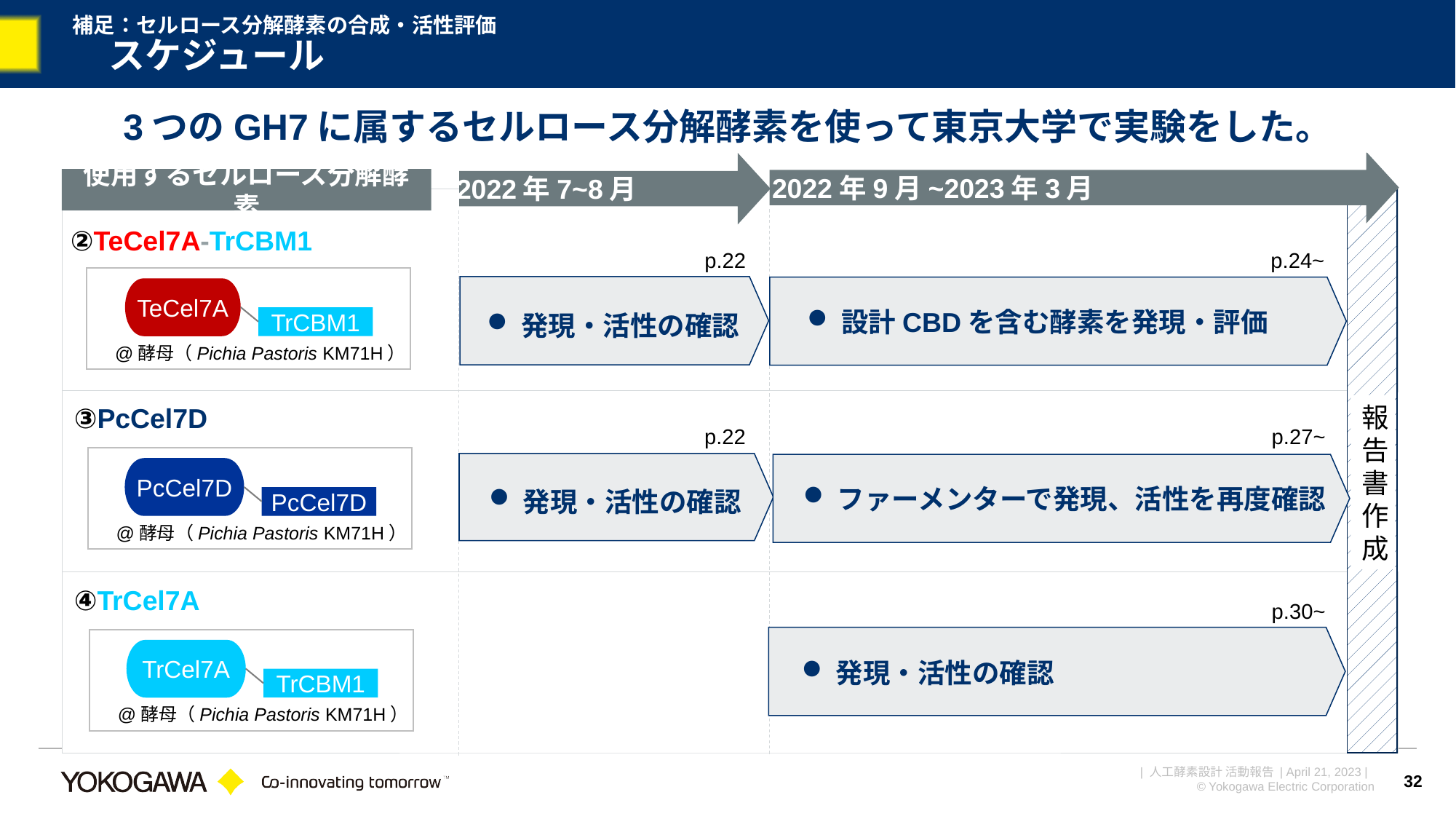

# 補足：セルロース分解酵素の合成・活性評価 　スケジュール
3つのGH7に属するセルロース分解酵素を使って東京大学で実験をした。

2022年9月~2023年3月
2022年7~8月
使用するセルロース分解酵素

②TeCel7A-TrCBM1

@酵母（Pichia Pastoris KM71H）
TeCel7A
TrCBM1
p.22
p.24~

設計CBDを含む酵素を発現・評価
発現・活性の確認

報告書作成
③PcCel7D

PcCel7D
PcCel7D
@酵母（Pichia Pastoris KM71H）
p.22
p.27~

ファーメンターで発現、活性を再度確認
発現・活性の確認

④TrCel7A

TrCel7A
TrCBM1
@酵母（Pichia Pastoris KM71H）
p.30~

発現・活性の確認
32